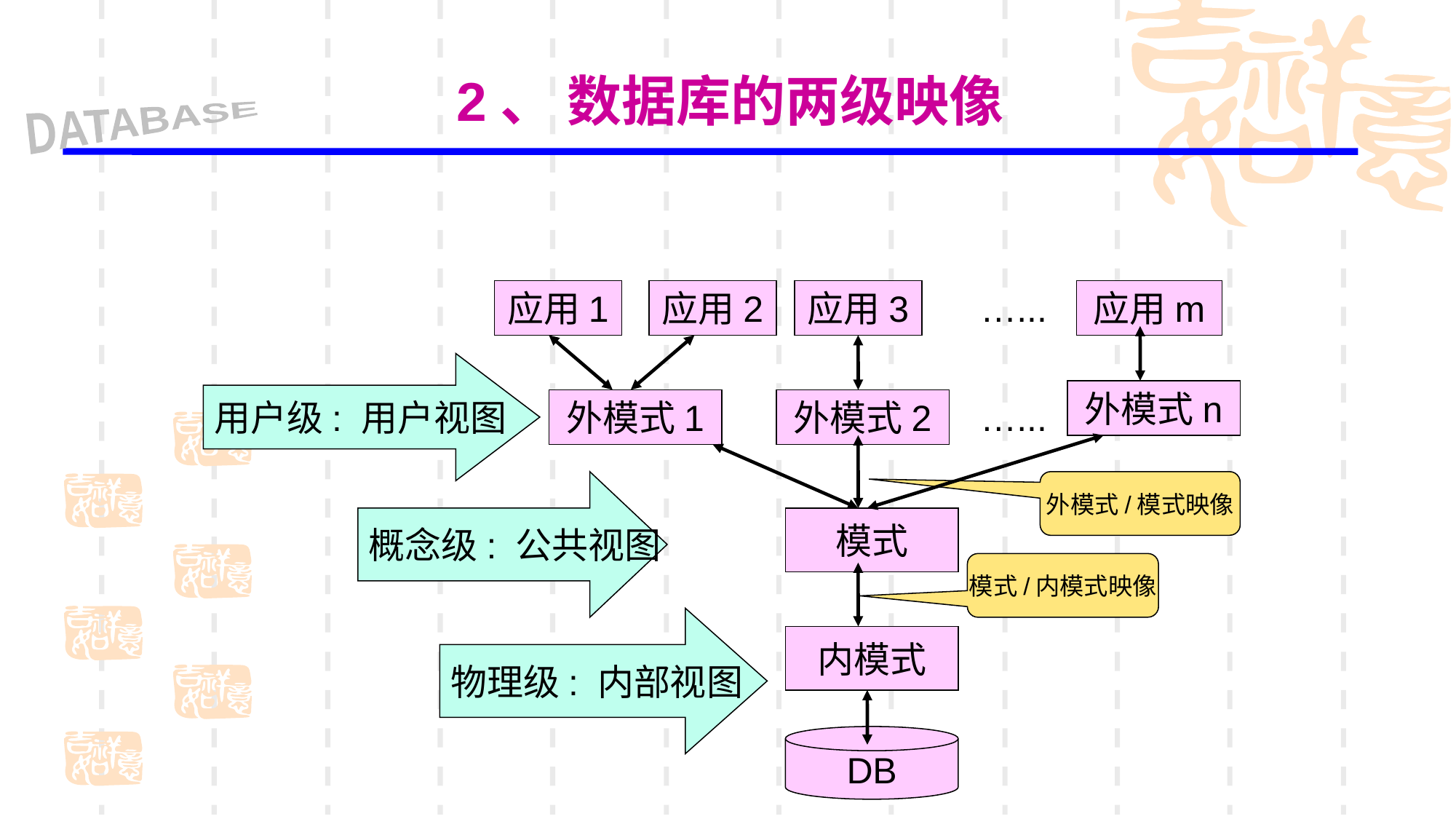

# 2、 数据库的两级映像
应用1
应用2
应用3
…...
应用m

用户级: 用户视图
外模式n
外模式1
外模式2
…...

概念级: 公共视图
外模式/模式映像
模式
模式/内模式映像

物理级: 内部视图
内模式

DB